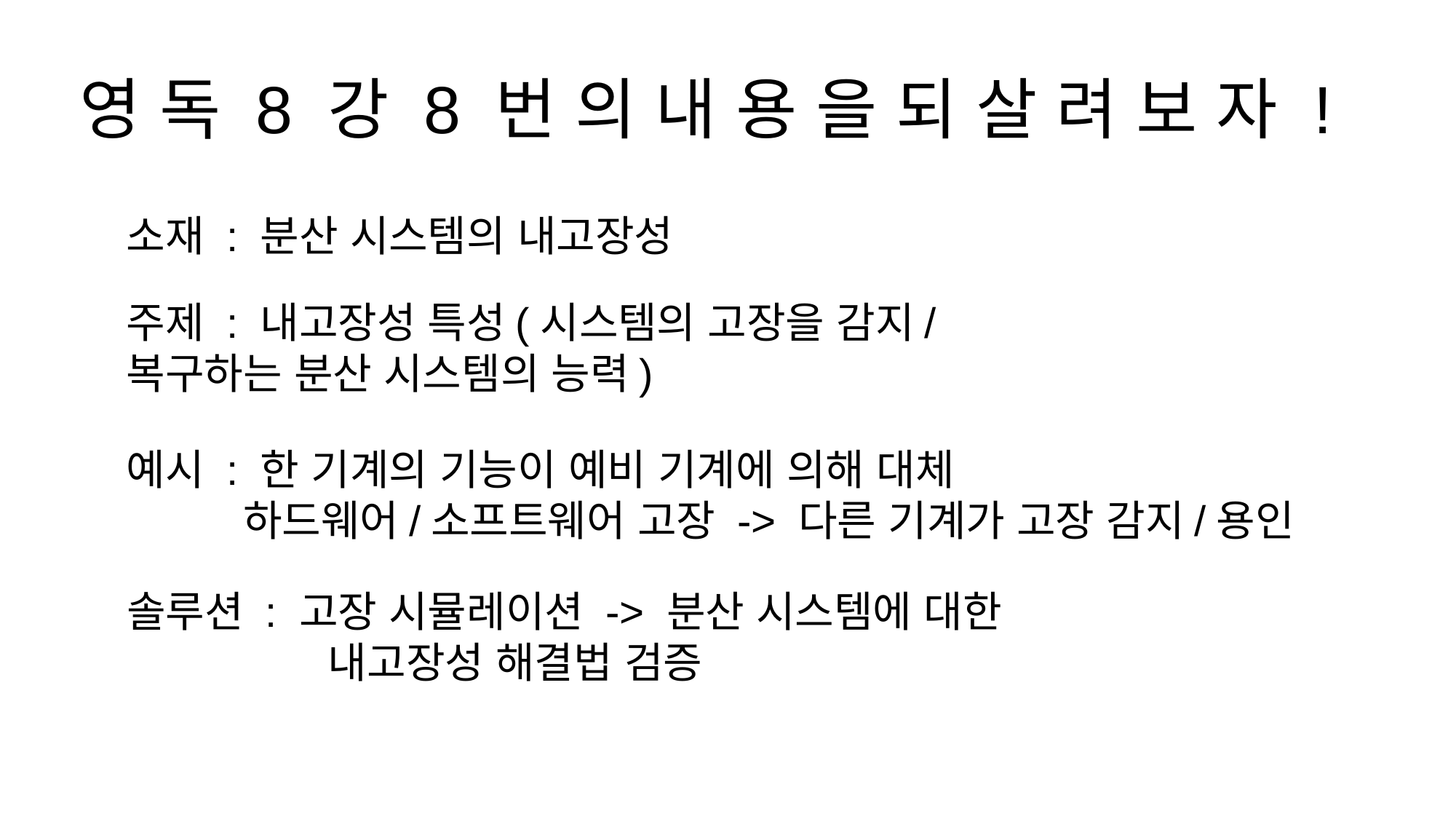

# 영 독 8 강 8 번 의 내 용 을 되 살 려 보 자 !
소재 : 분산 시스템의 내고장성
주제 : 내고장성 특성(시스템의 고장을 감지/복구하는 분산 시스템의 능력)
예시 : 한 기계의 기능이 예비 기계에 의해 대체
         하드웨어/소프트웨어 고장 -> 다른 기계가 고장 감지/용인

솔루션 : 고장 시뮬레이션 -> 분산 시스템에 대한                        내고장성 해결법 검증